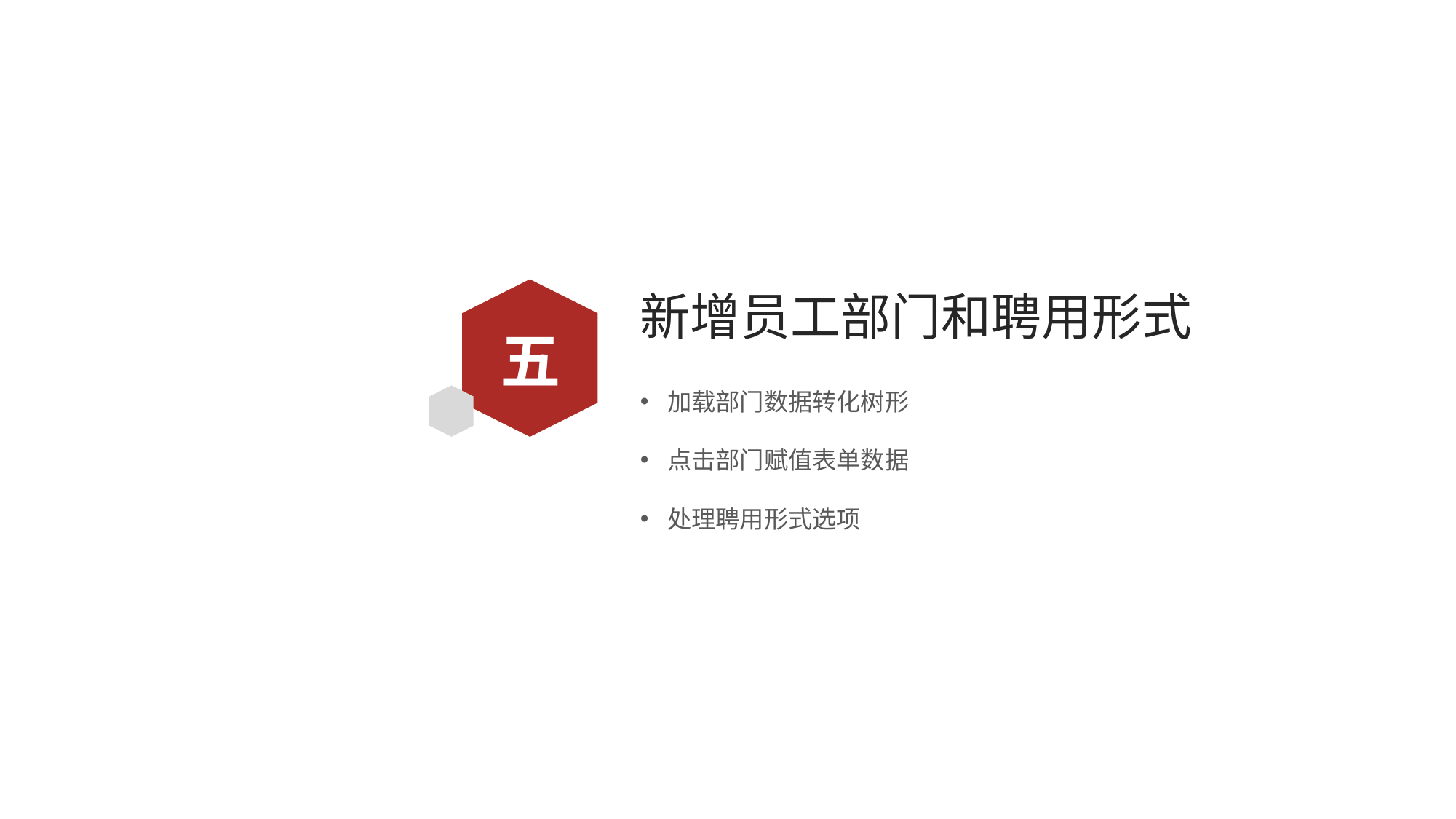

# 新增员工部门和聘用形式
五
加载部门数据转化树形
点击部门赋值表单数据
处理聘用形式选项